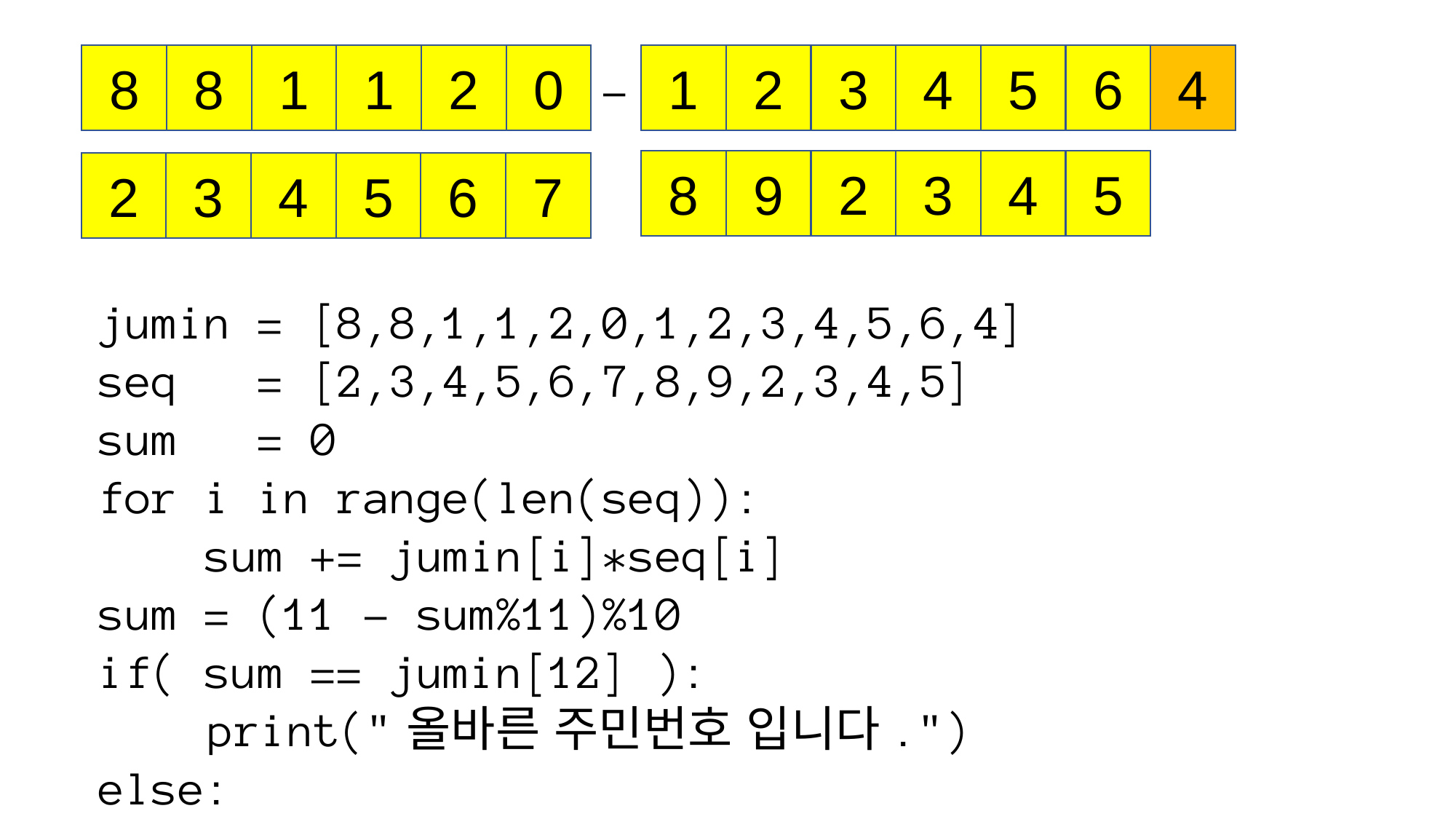

8
8
1
1
2
0
1
2
3
4
5
6
4
-
8
9
2
3
4
5
2
3
4
5
6
7
jumin = [8,8,1,1,2,0,1,2,3,4,5,6,4]
seq   = [2,3,4,5,6,7,8,9,2,3,4,5]
sum   = 0
for i in range(len(seq)):
    sum += jumin[i]*seq[i]
sum = (11 - sum%11)%10
if( sum == jumin[12] ):
	print("올바른 주민번호 입니다.")
else:
    print("잘못된 주민번호 입니다.")